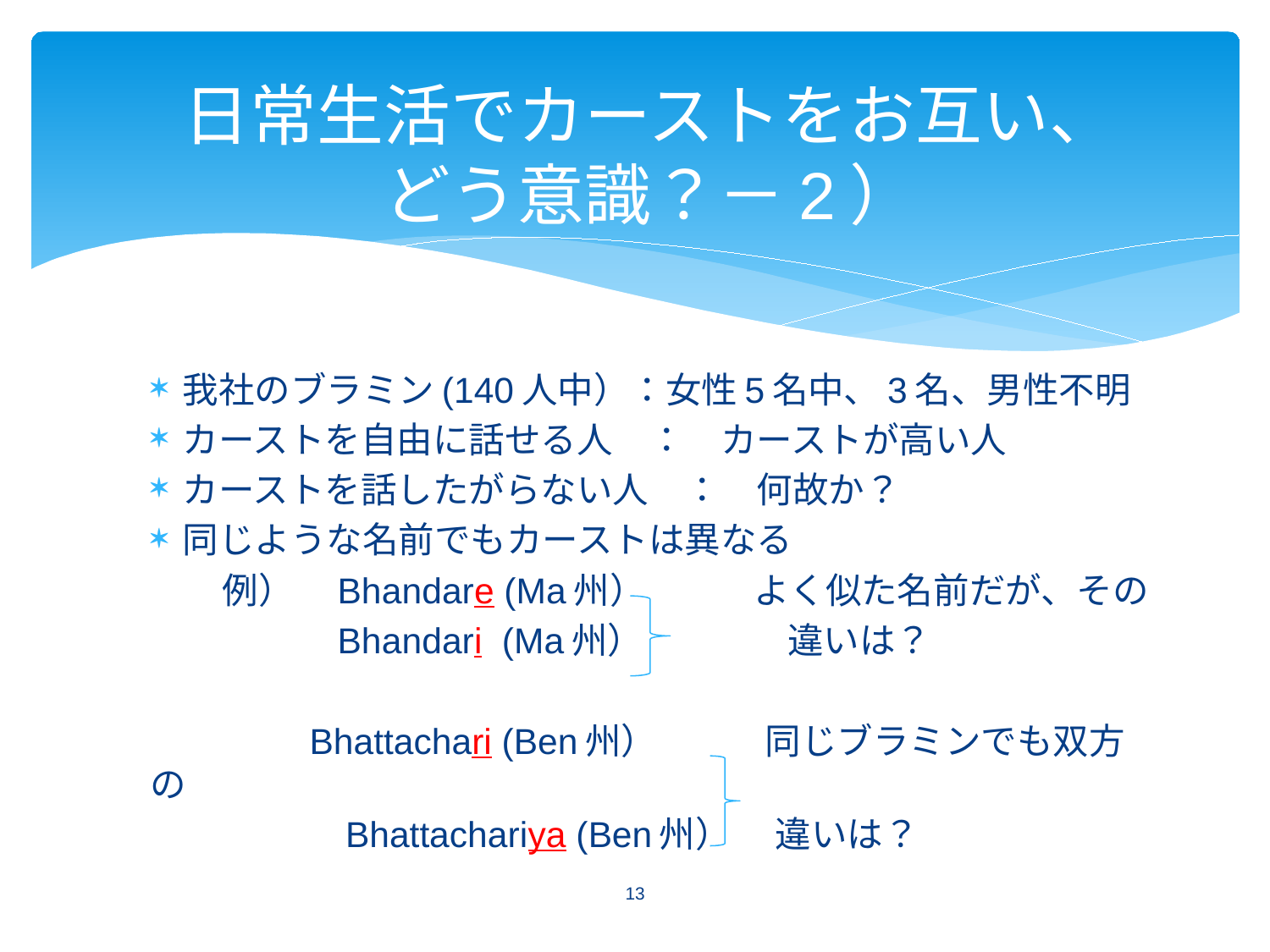

# 日常生活でカーストをお互い、 どう意識？－2）
我社のブラミン(140人中）：女性5名中、3名、男性不明
カーストを自由に話せる人　：　カーストが高い人
カーストを話したがらない人　：　何故か？
同じような名前でもカーストは異なる
　　例）　Bhandare (Ma州）　　　よく似た名前だが、その
　　　　　Bhandari  (Ma州）　　　　違いは？

                Bhattachari (Ben州）　　　同じブラミンでも双方の
　　　　　 Bhattachariya (Ben州） 　違いは？

13